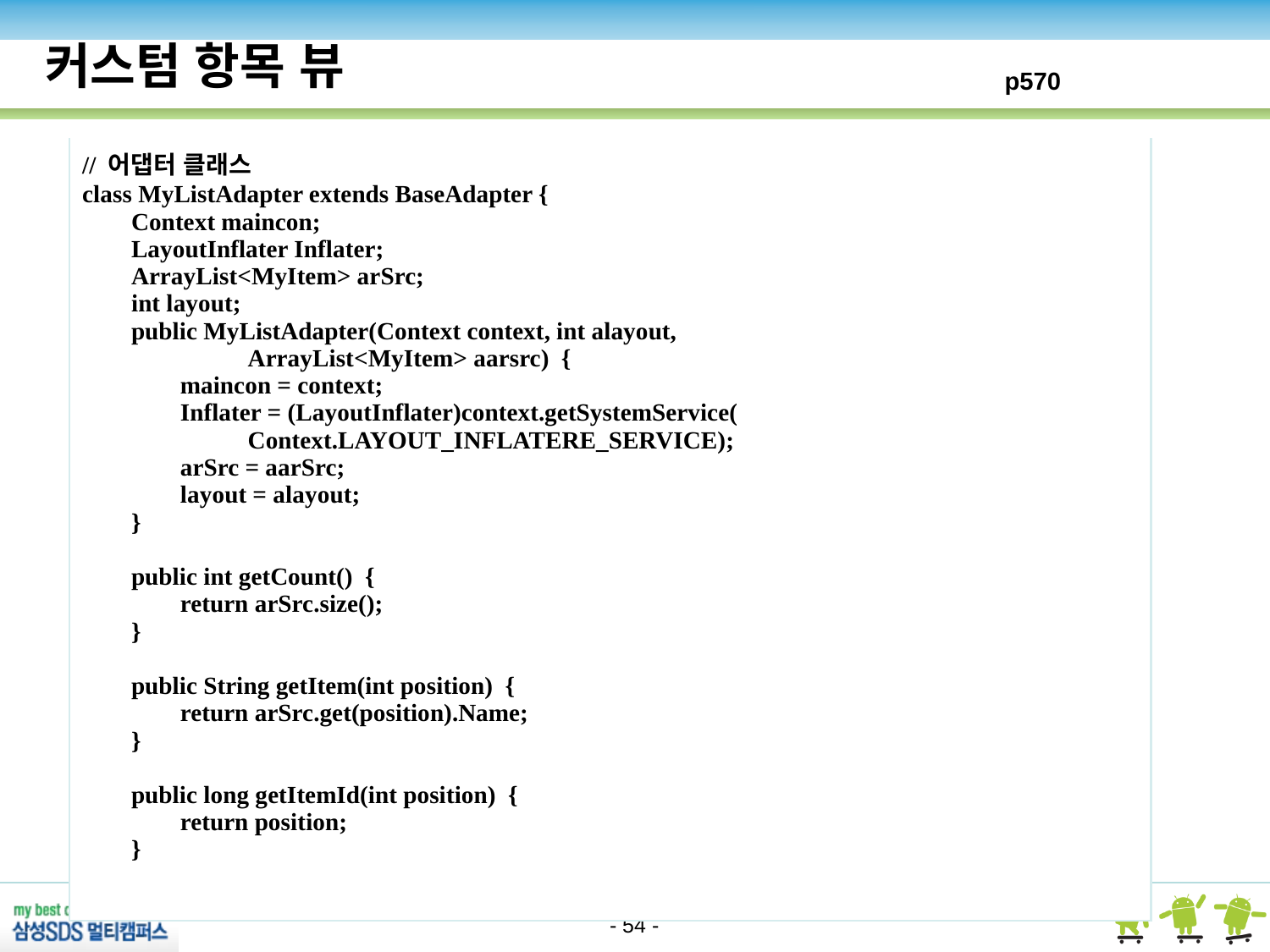

커스텀 항목 뷰
p570
| // 어댑터 클래스 class MyListAdapter extends BaseAdapter { Context maincon; LayoutInflater Inflater; ArrayList<MyItem> arSrc; int layout; public MyListAdapter(Context context, int alayout, ArrayList<MyItem> aarsrc) { maincon = context; Inflater = (LayoutInflater)context.getSystemService( Context.LAYOUT\_INFLATERE\_SERVICE); arSrc = aarSrc; layout = alayout; } public int getCount() { return arSrc.size(); } public String getItem(int position) { return arSrc.get(position).Name; } public long getItemId(int position) { return position; } |
| --- |
- 54 -